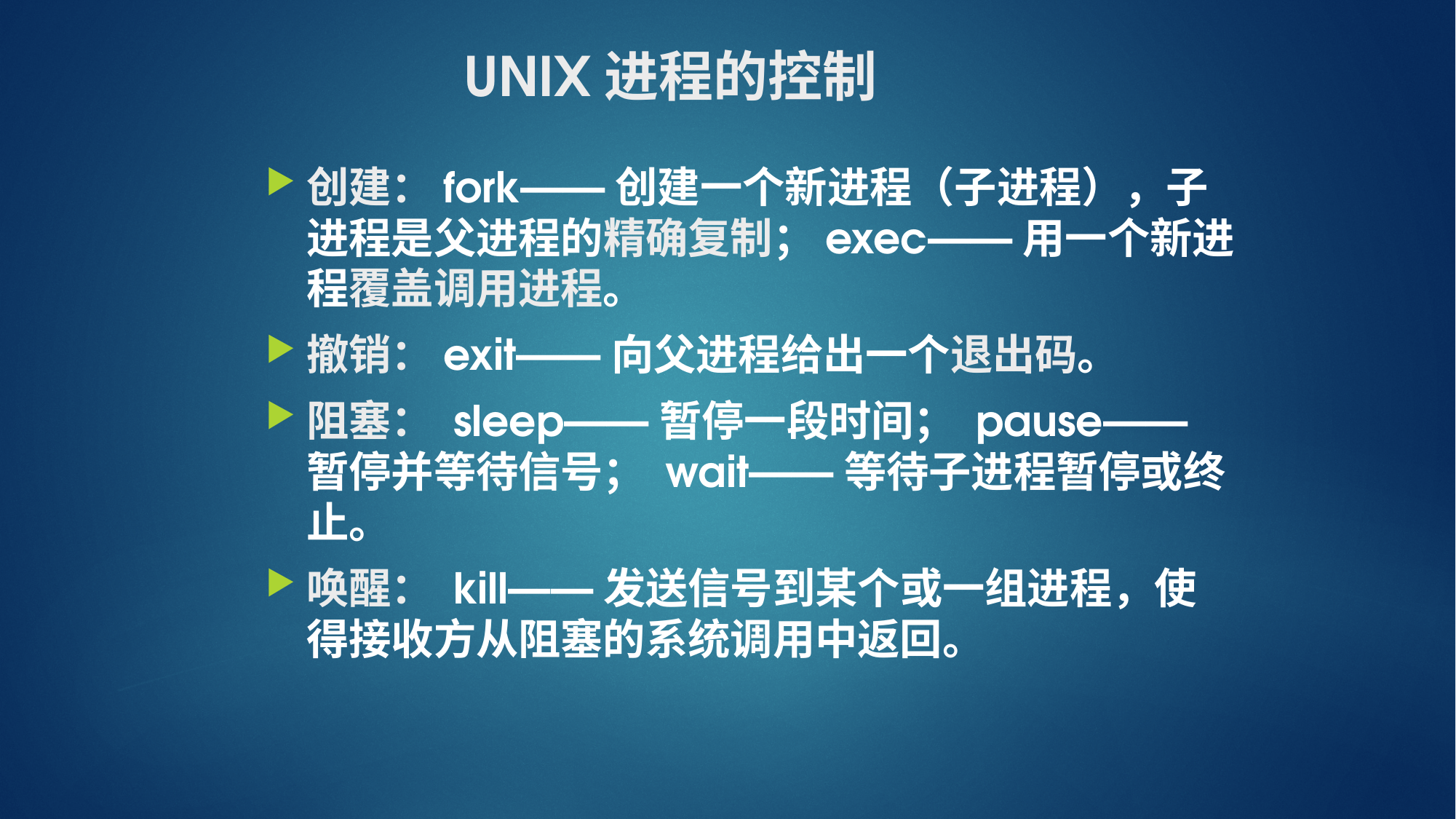

# UNIX进程的控制
创建：fork——创建一个新进程（子进程），子进程是父进程的精确复制；exec——用一个新进程覆盖调用进程。
撤销：exit——向父进程给出一个退出码。
阻塞： sleep——暂停一段时间； pause——暂停并等待信号； wait——等待子进程暂停或终止。
唤醒： kill——发送信号到某个或一组进程，使得接收方从阻塞的系统调用中返回。